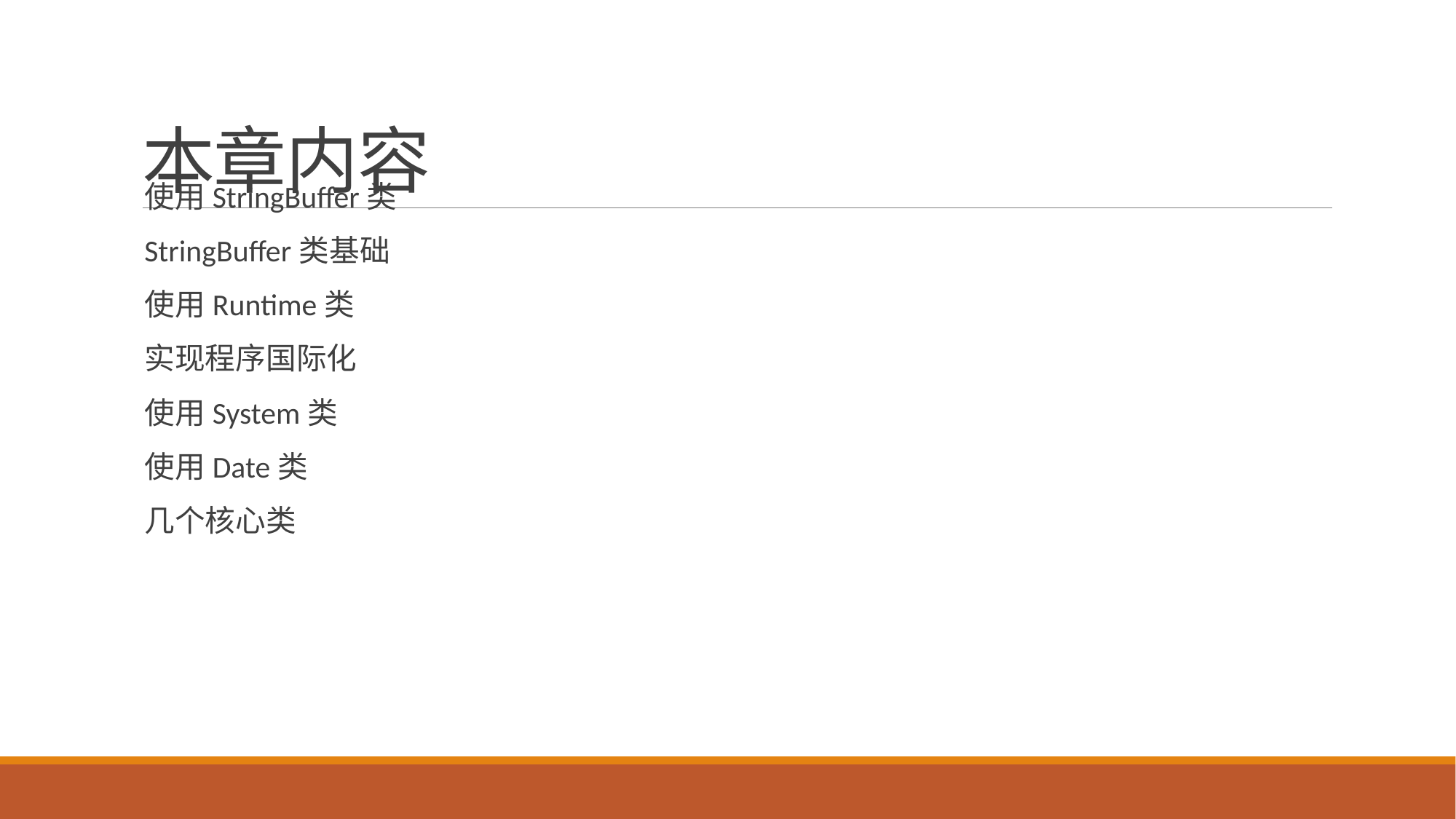

# 本章内容
使用StringBuffer类
StringBuffer类基础
使用Runtime类
实现程序国际化
使用System类
使用Date类
几个核心类